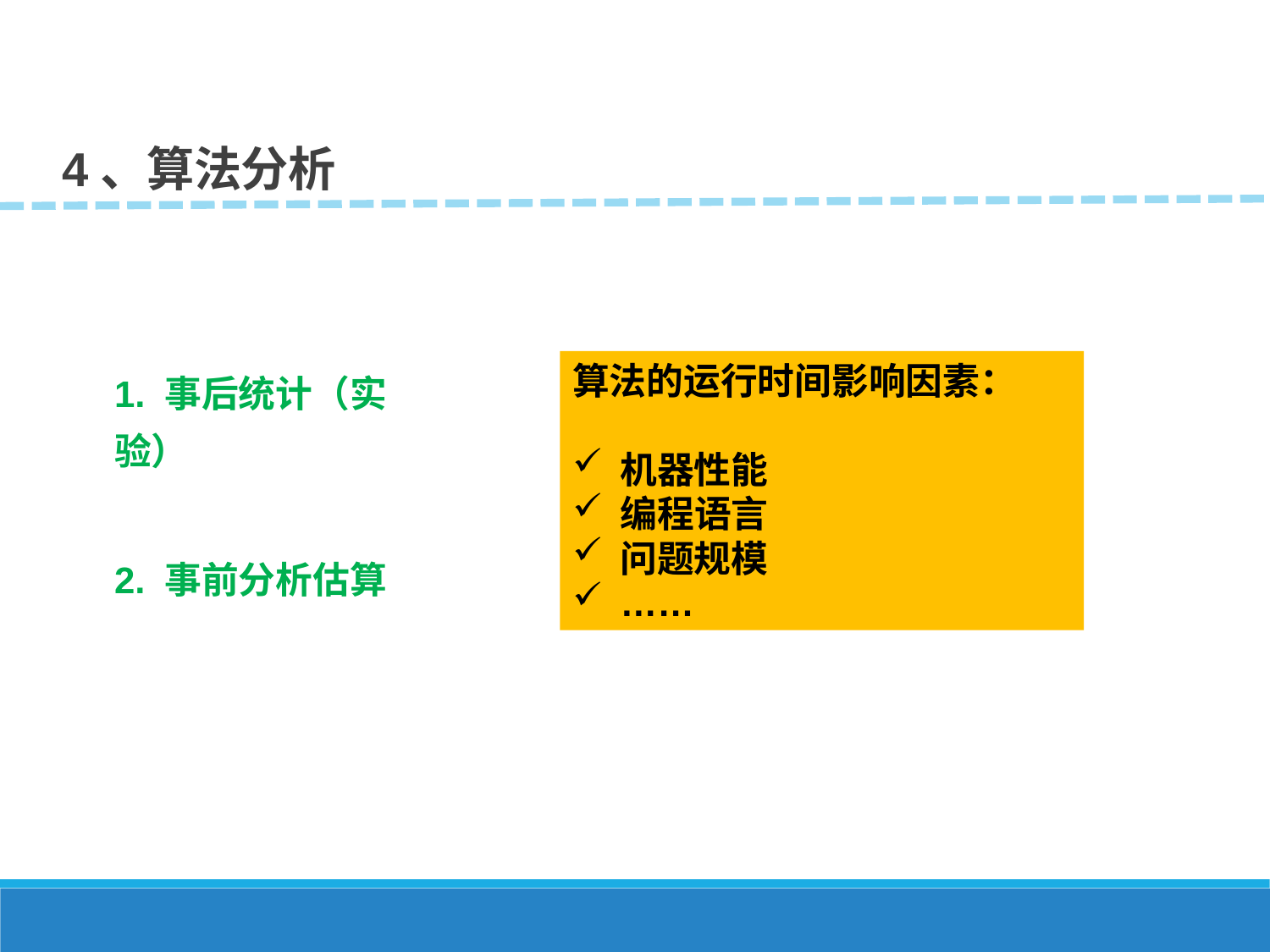

4、算法分析
1. 事后统计（实验）
算法的运行时间影响因素：

机器性能
编程语言
问题规模
……
2. 事前分析估算